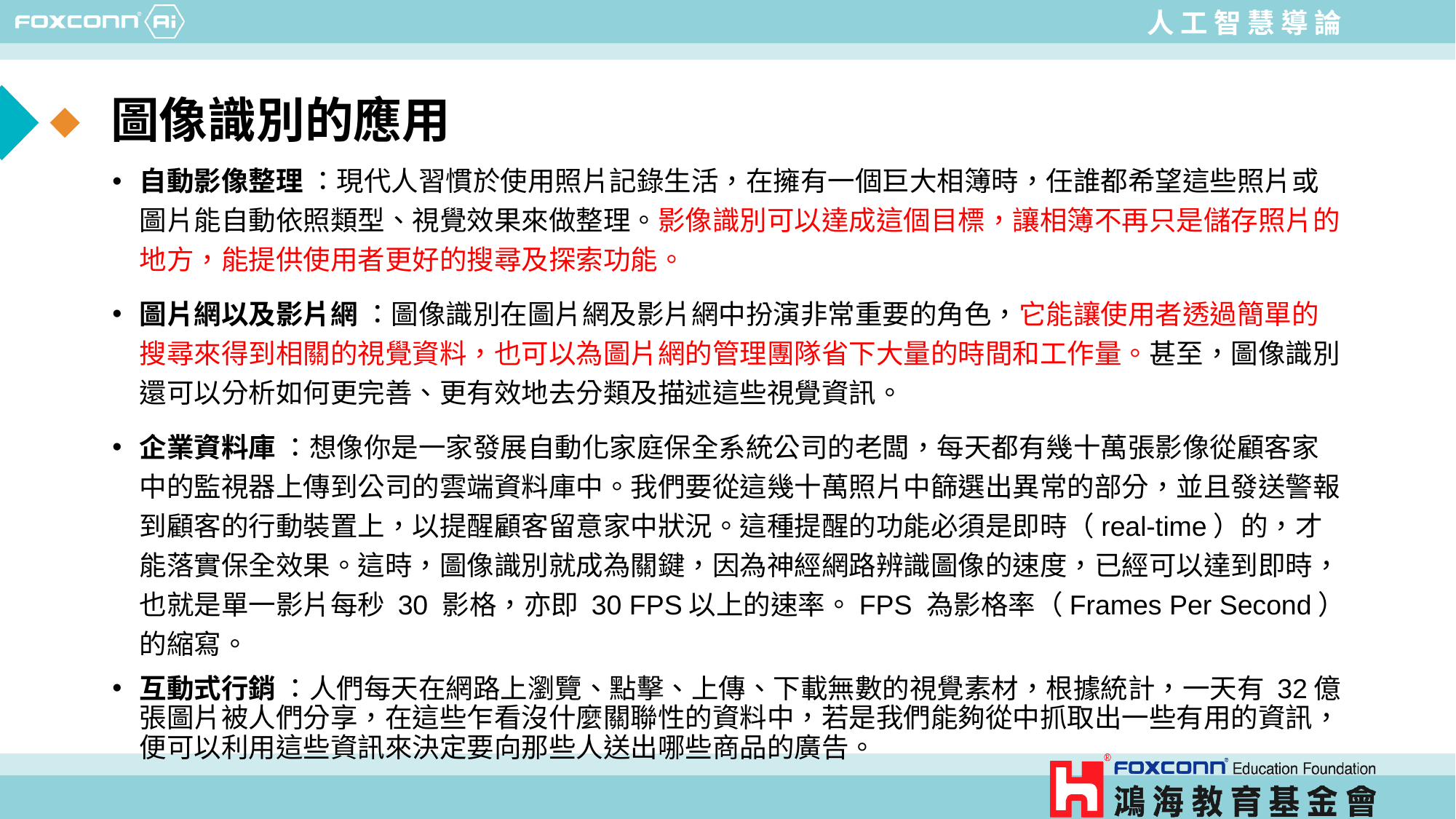

# 圖像識別的應用
自動影像整理 ：現代人習慣於使用照片記錄生活，在擁有一個巨大相簿時，任誰都希望這些照片或圖片能自動依照類型、視覺效果來做整理。影像識別可以達成這個目標，讓相簿不再只是儲存照片的地方，能提供使用者更好的搜尋及探索功能。
圖片網以及影片網 ：圖像識別在圖片網及影片網中扮演非常重要的角色，它能讓使用者透過簡單的搜尋來得到相關的視覺資料，也可以為圖片網的管理團隊省下大量的時間和工作量。甚至，圖像識別還可以分析如何更完善、更有效地去分類及描述這些視覺資訊。
企業資料庫 ：想像你是一家發展自動化家庭保全系統公司的老闆，每天都有幾十萬張影像從顧客家中的監視器上傳到公司的雲端資料庫中。我們要從這幾十萬照片中篩選出異常的部分，並且發送警報到顧客的行動裝置上，以提醒顧客留意家中狀況。這種提醒的功能必須是即時（real-time）的，才能落實保全效果。這時，圖像識別就成為關鍵，因為神經網路辨識圖像的速度，已經可以達到即時，也就是單一影片每秒 30 影格，亦即 30 FPS以上的速率。FPS 為影格率（Frames Per Second）的縮寫。
互動式行銷 ：人們每天在網路上瀏覽、點擊、上傳、下載無數的視覺素材，根據統計，一天有 32億張圖片被人們分享，在這些乍看沒什麼關聯性的資料中，若是我們能夠從中抓取出一些有用的資訊，便可以利用這些資訊來決定要向那些人送出哪些商品的廣告。